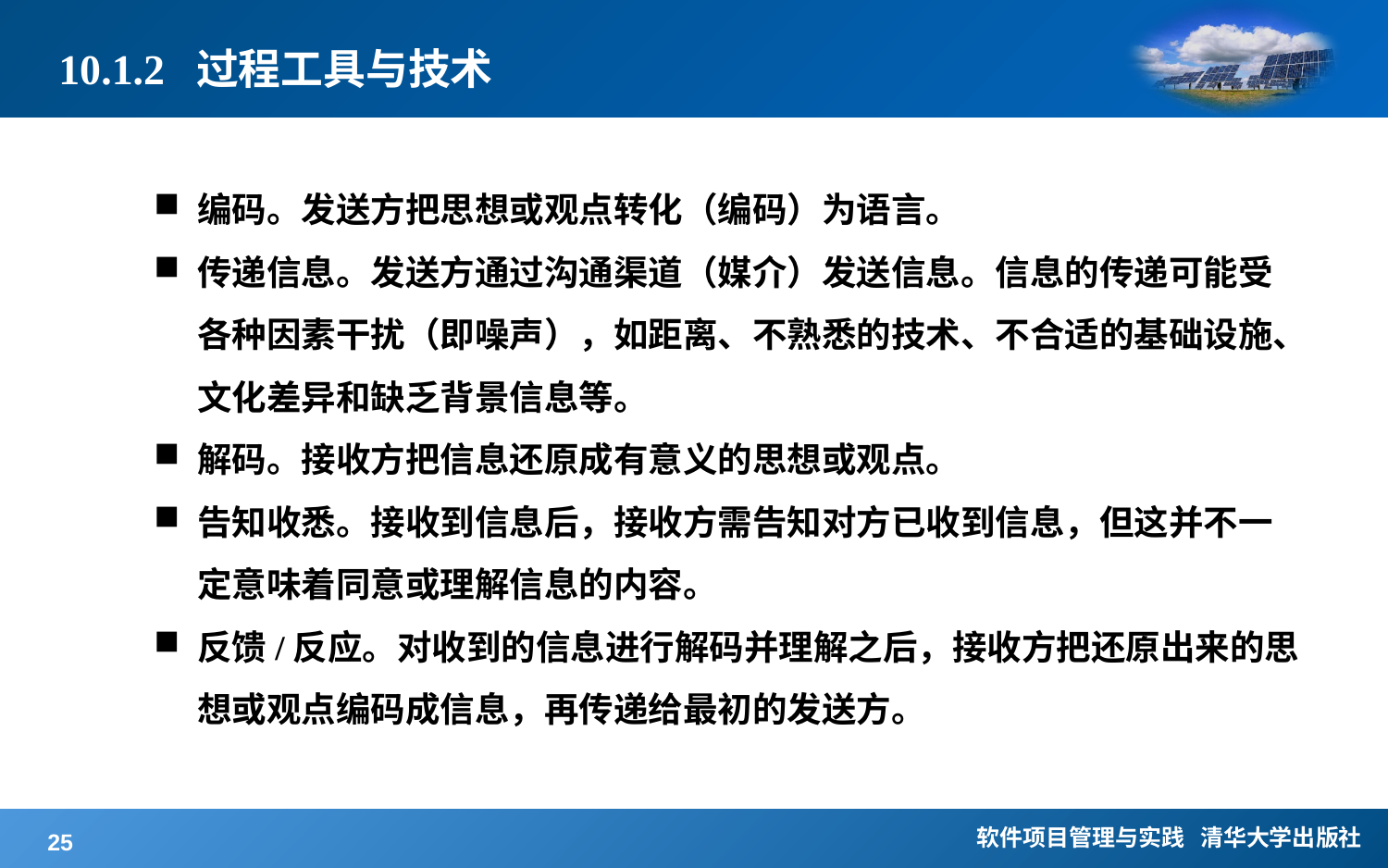

# 10.1.2  过程工具与技术
编码。发送方把思想或观点转化（编码）为语言。
传递信息。发送方通过沟通渠道（媒介）发送信息。信息的传递可能受各种因素干扰（即噪声），如距离、不熟悉的技术、不合适的基础设施、文化差异和缺乏背景信息等。
解码。接收方把信息还原成有意义的思想或观点。
告知收悉。接收到信息后，接收方需告知对方已收到信息，但这并不一定意味着同意或理解信息的内容。
反馈/反应。对收到的信息进行解码并理解之后，接收方把还原出来的思想或观点编码成信息，再传递给最初的发送方。